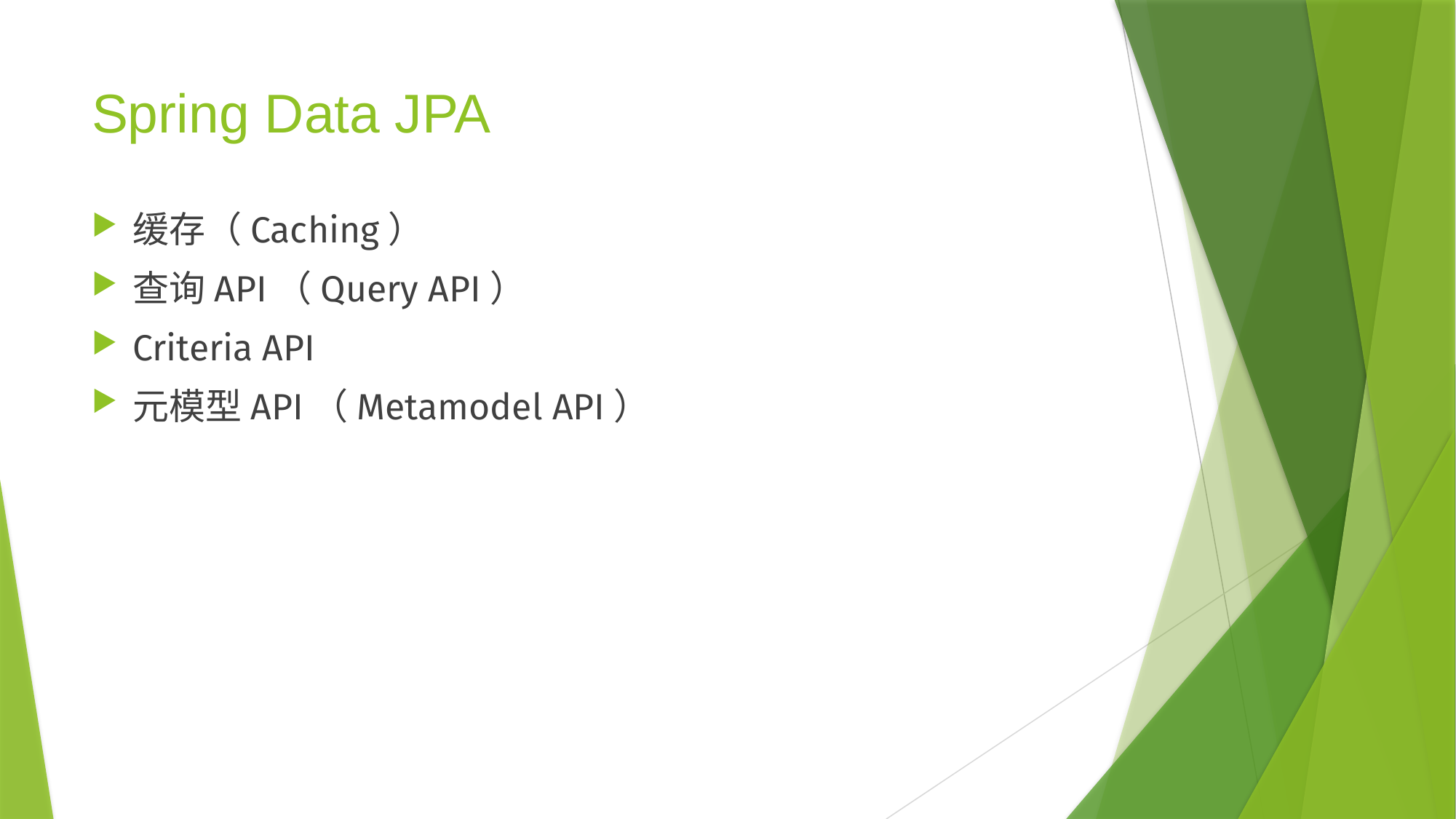

# Spring Data JPA
缓存（Caching）
查询API（Query API）
Criteria API
元模型API（Metamodel API）